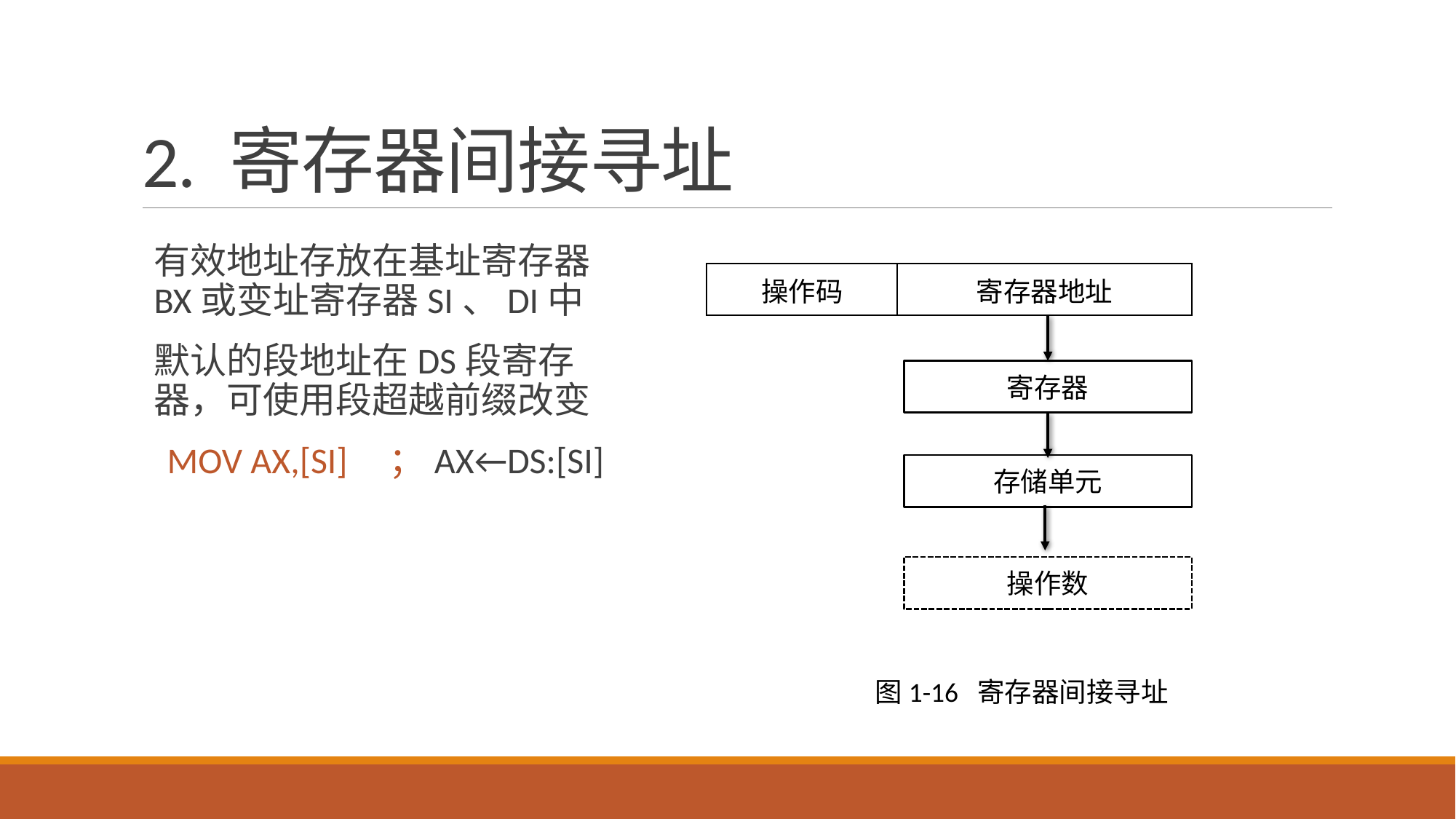

# 2. 寄存器间接寻址
有效地址存放在基址寄存器BX或变址寄存器SI、DI中
默认的段地址在DS段寄存器，可使用段超越前缀改变
MOV AX,[SI]    ；AX←DS:[SI]

| 操作码 | 寄存器地址 |
| --- | --- |
寄存器
存储单元
操作数
图1-16  寄存器间接寻址